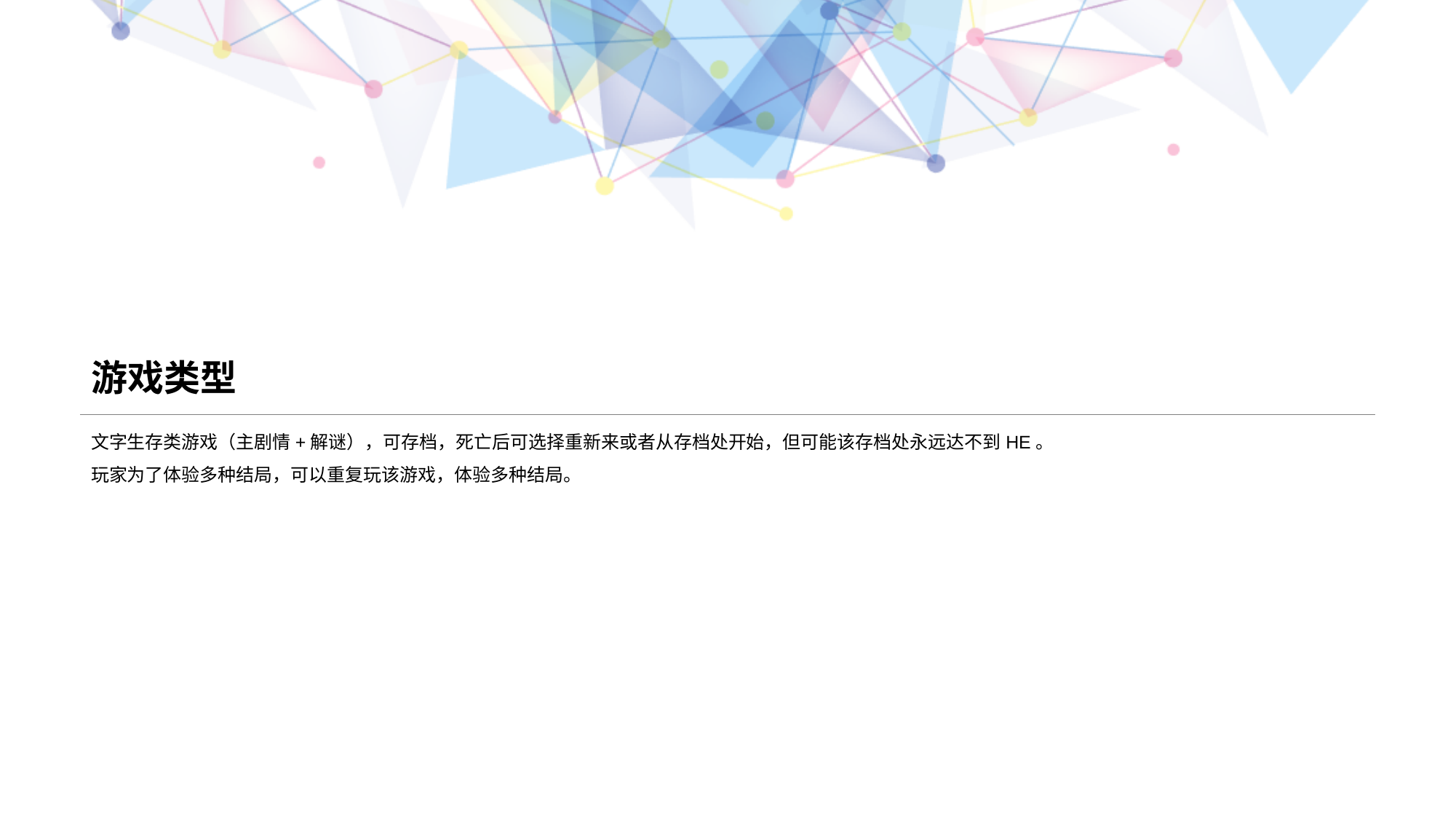

# 游戏类型
文字生存类游戏（主剧情+解谜），可存档，死亡后可选择重新来或者从存档处开始，但可能该存档处永远达不到HE。
玩家为了体验多种结局，可以重复玩该游戏，体验多种结局。